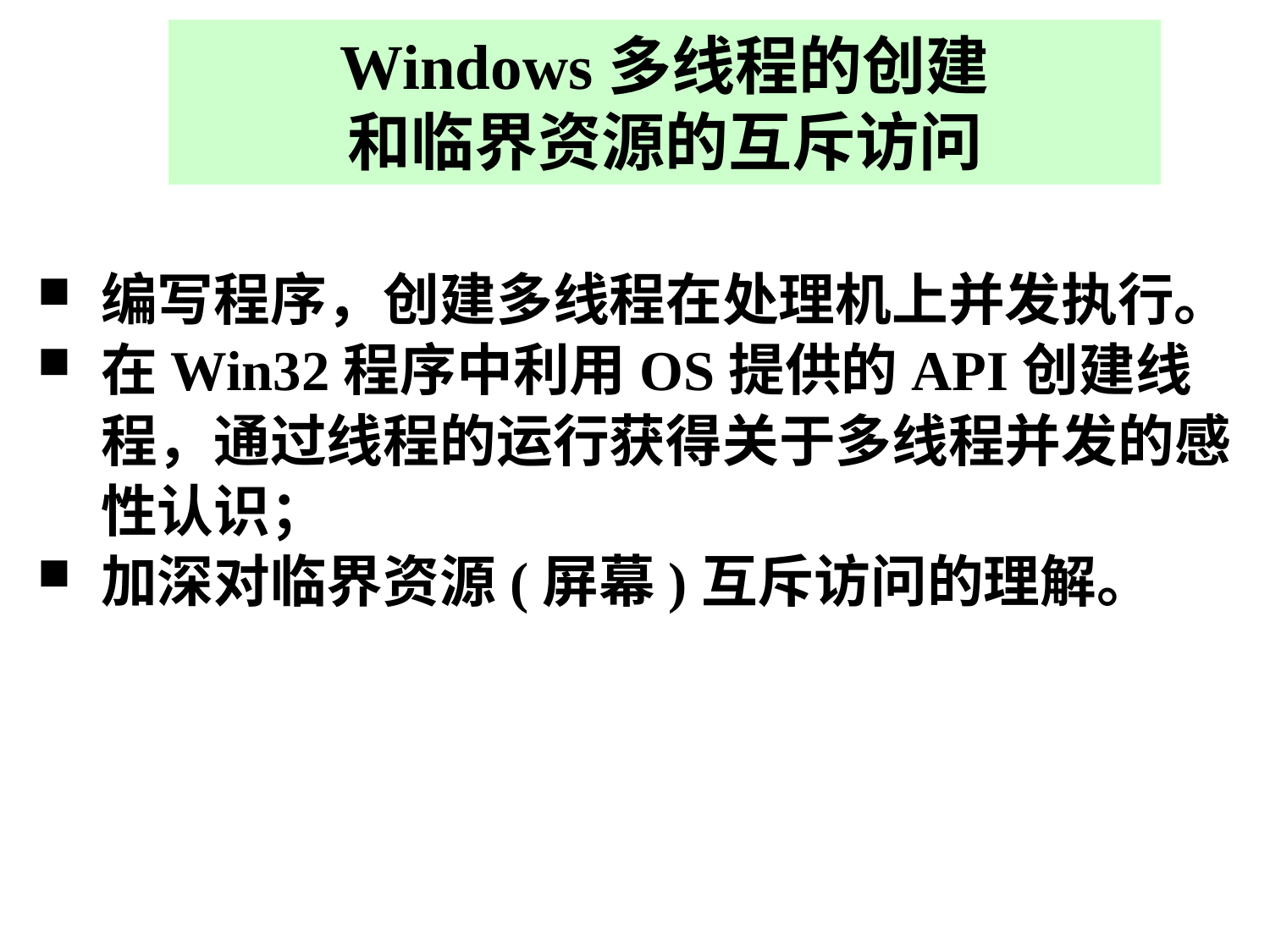

Windows多线程的创建
和临界资源的互斥访问
编写程序，创建多线程在处理机上并发执行。
在Win32程序中利用OS提供的API创建线程，通过线程的运行获得关于多线程并发的感性认识；
加深对临界资源(屏幕)互斥访问的理解。